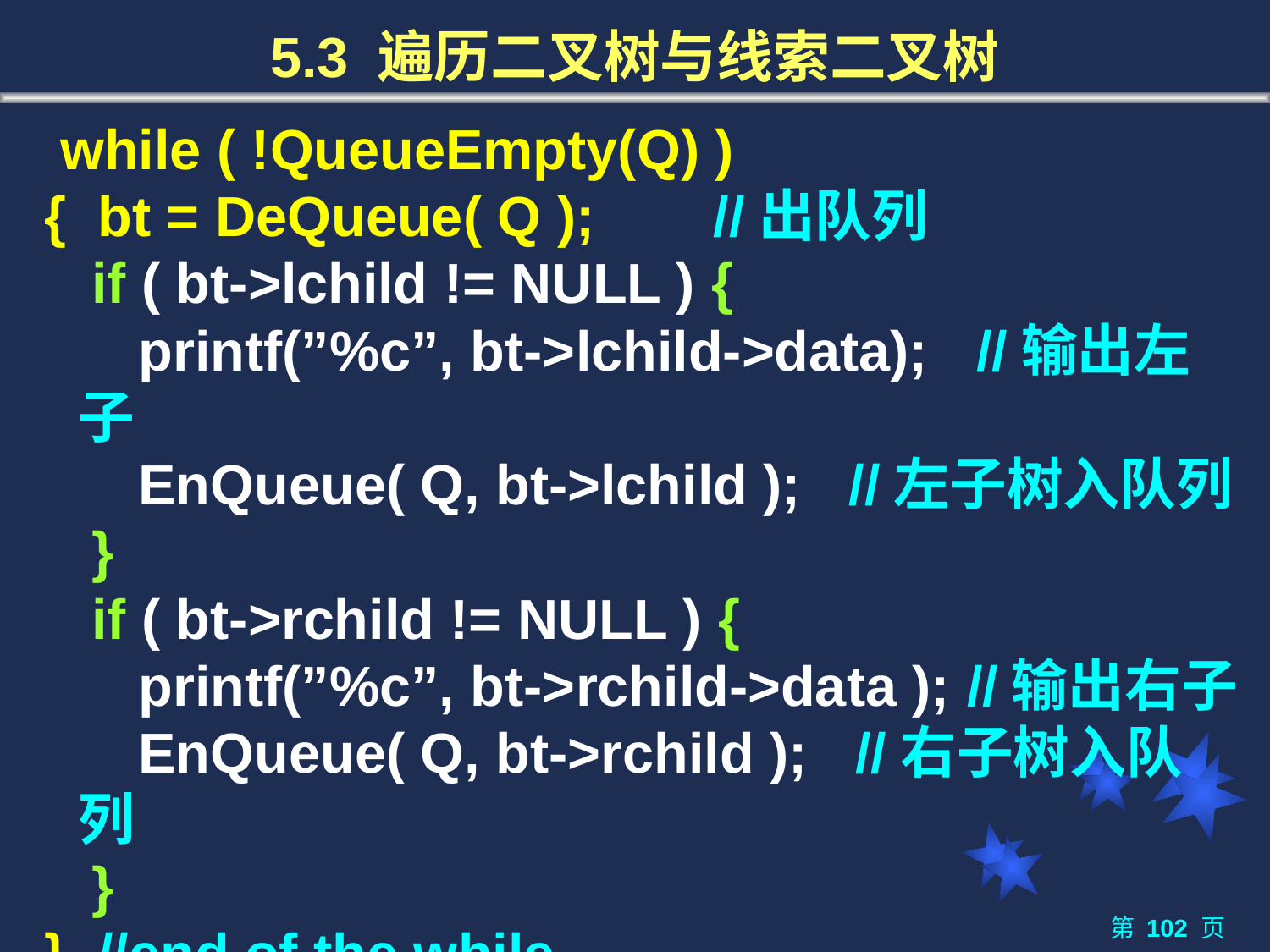

# 5.3 遍历二叉树与线索二叉树
  while ( !QueueEmpty(Q) )
 {  bt = DeQueue( Q );    	//出队列
    if ( bt->lchild != NULL ) {
       printf(”%c”, bt->lchild->data);   //输出左子
       EnQueue( Q, bt->lchild );   //左子树入队列
    }
    if ( bt->rchild != NULL ) {
       printf(”%c”, bt->rchild->data ); //输出右子
       EnQueue( Q, bt->rchild );   //右子树入队列
    }
 }  //end of the while
第 102 页